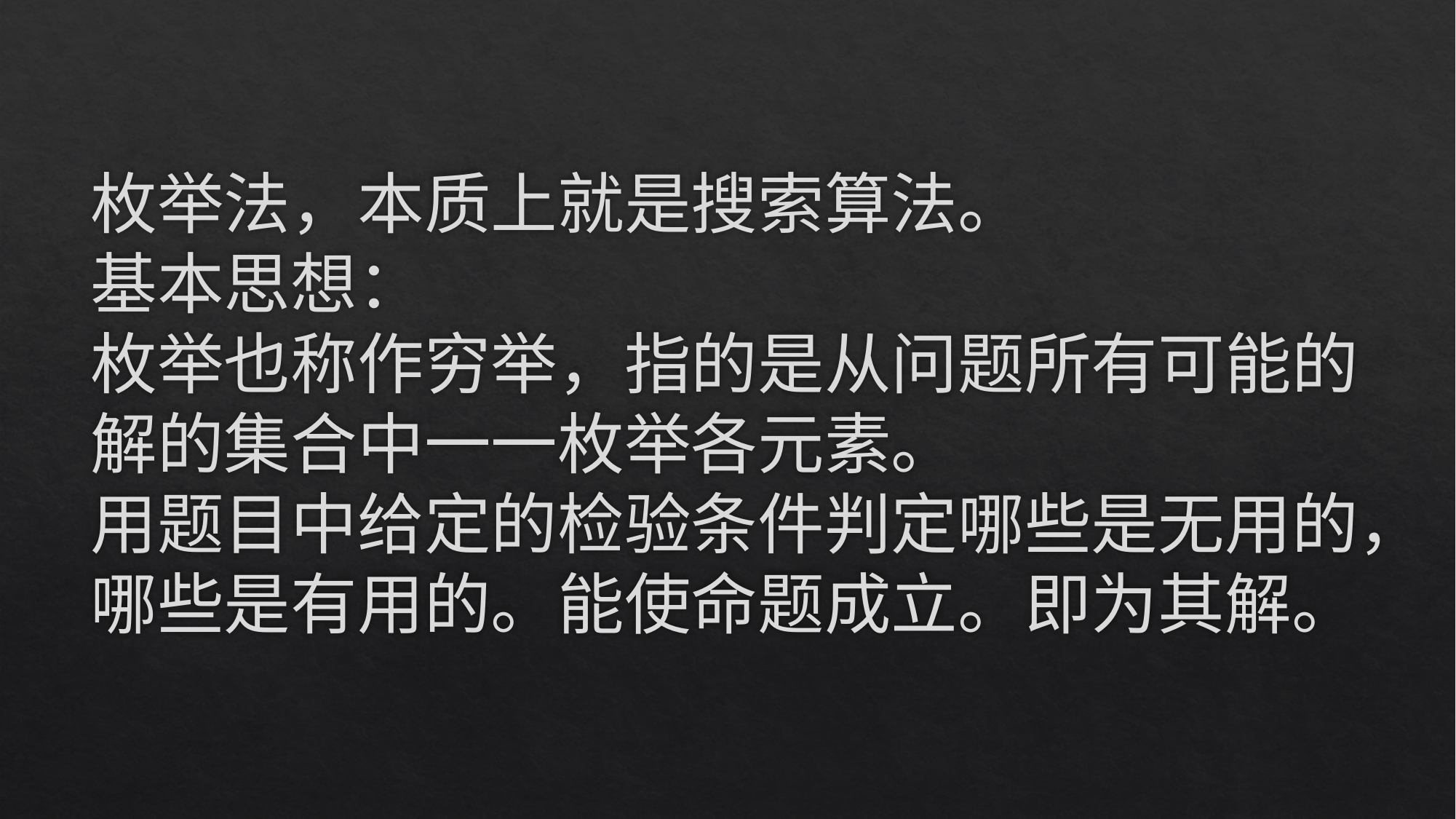

# 枚举法，本质上就是搜索算法。 基本思想： 枚举也称作穷举，指的是从问题所有可能的解的集合中一一枚举各元素。 用题目中给定的检验条件判定哪些是无用的，哪些是有用的。能使命题成立。即为其解。